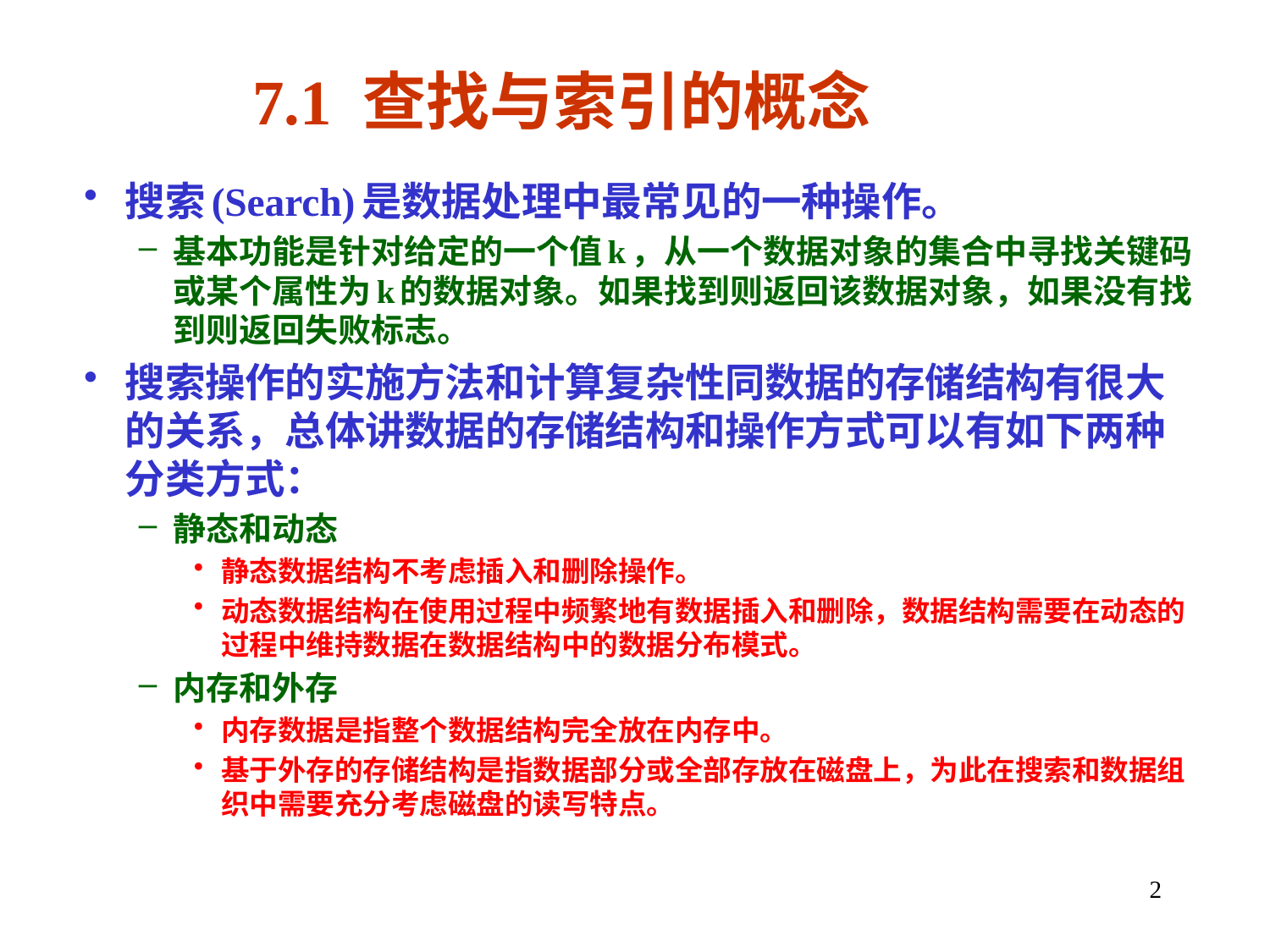

7.1 查找与索引的概念
搜索(Search)是数据处理中最常见的一种操作。
基本功能是针对给定的一个值k，从一个数据对象的集合中寻找关键码或某个属性为k的数据对象。如果找到则返回该数据对象，如果没有找到则返回失败标志。
搜索操作的实施方法和计算复杂性同数据的存储结构有很大的关系，总体讲数据的存储结构和操作方式可以有如下两种分类方式：
静态和动态
静态数据结构不考虑插入和删除操作。
动态数据结构在使用过程中频繁地有数据插入和删除，数据结构需要在动态的过程中维持数据在数据结构中的数据分布模式。
内存和外存
内存数据是指整个数据结构完全放在内存中。
基于外存的存储结构是指数据部分或全部存放在磁盘上，为此在搜索和数据组织中需要充分考虑磁盘的读写特点。
2